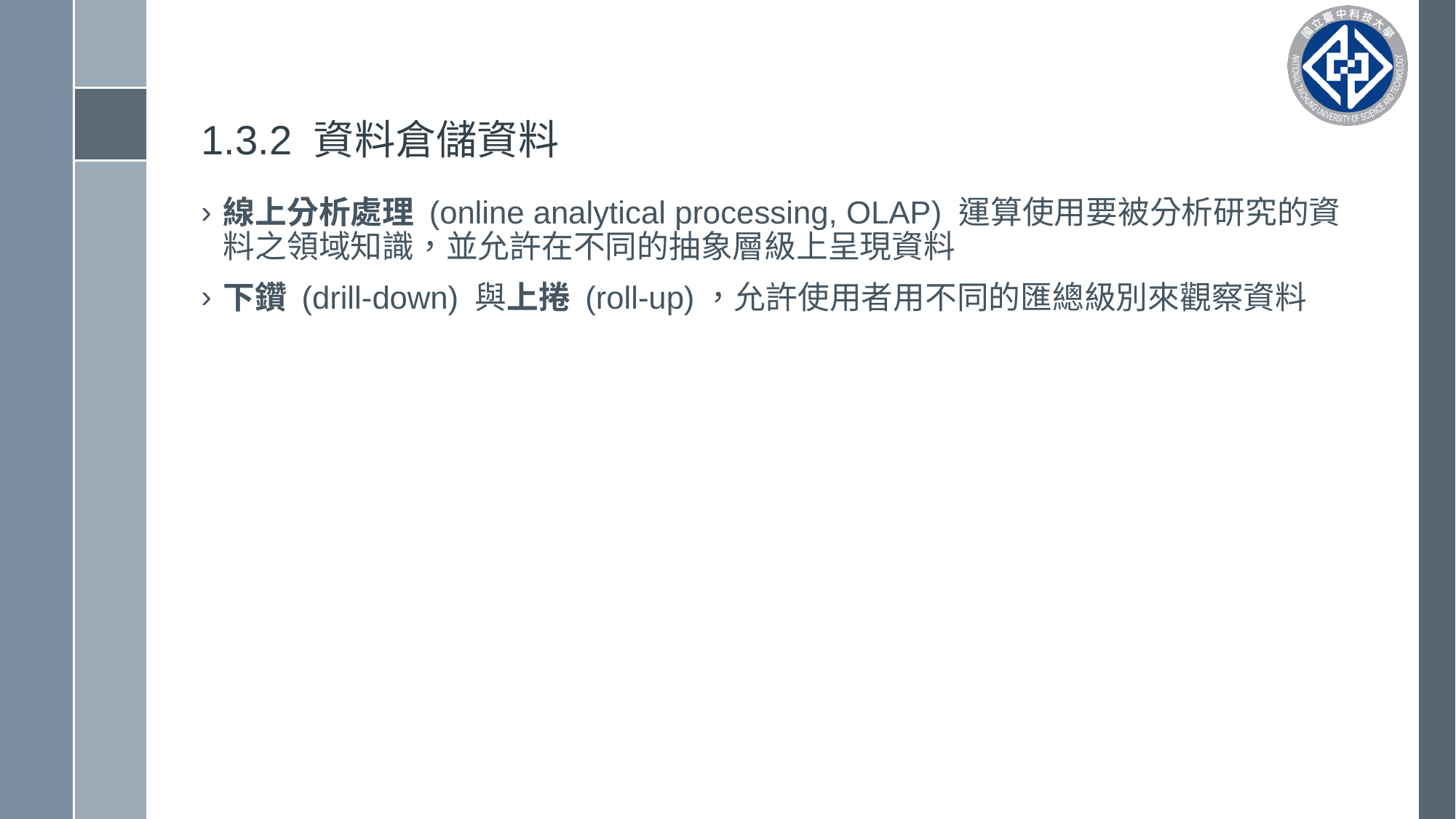

# 1.3.2 資料倉儲資料
線上分析處理 (online analytical processing, OLAP) 運算使用要被分析研究的資料之領域知識，並允許在不同的抽象層級上呈現資料
下鑽 (drill-down) 與上捲 (roll-up)，允許使用者用不同的匯總級別來觀察資料